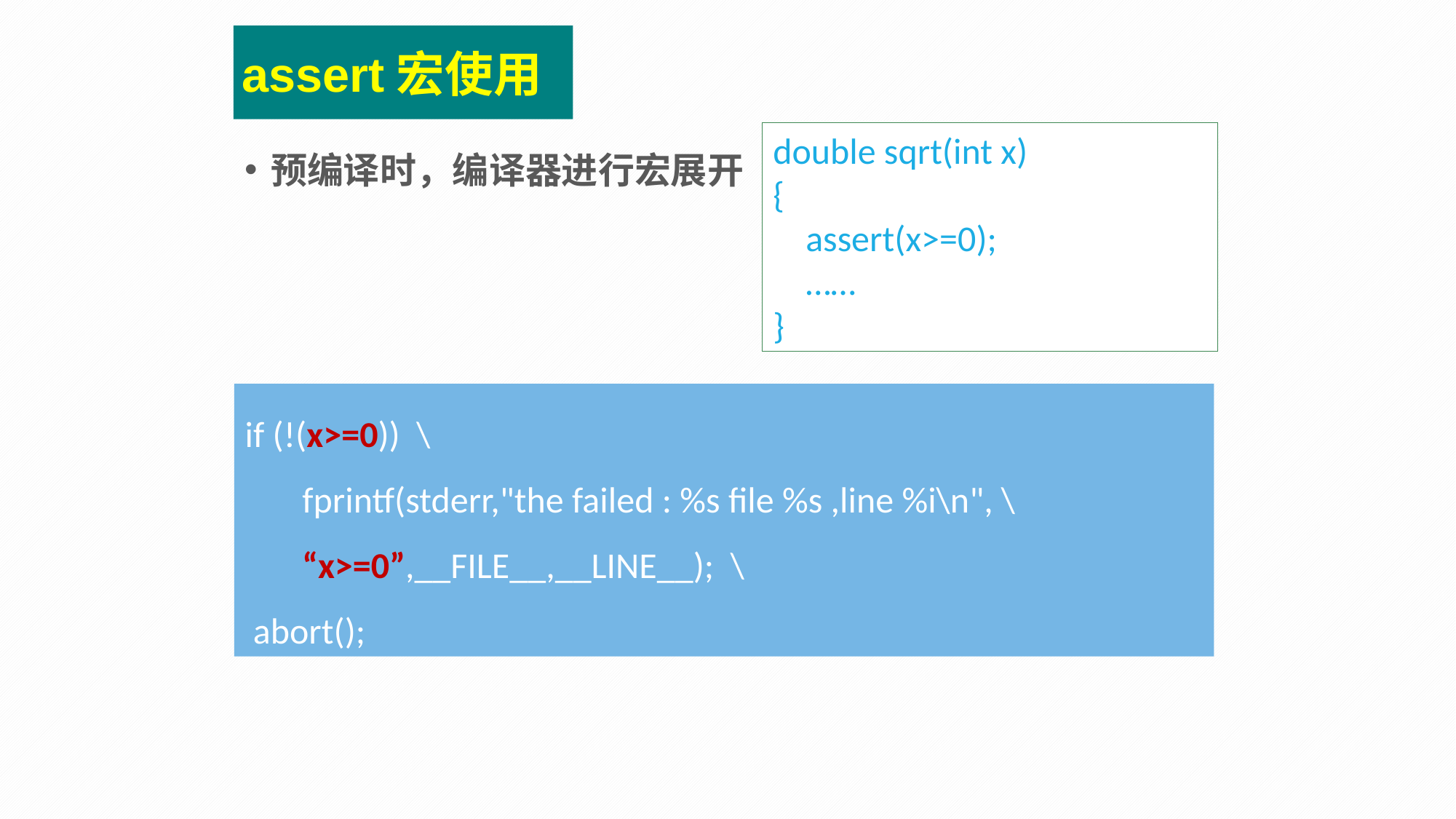

assert宏使用
预编译时，编译器进行宏展开
double sqrt(int x)
{
    assert(x>=0);
    ……
}
if (!(x>=0))  \
       fprintf(stderr,"the failed : %s file %s ,line %i\n", \
       “x>=0”,__FILE__,__LINE__);  \
 abort();